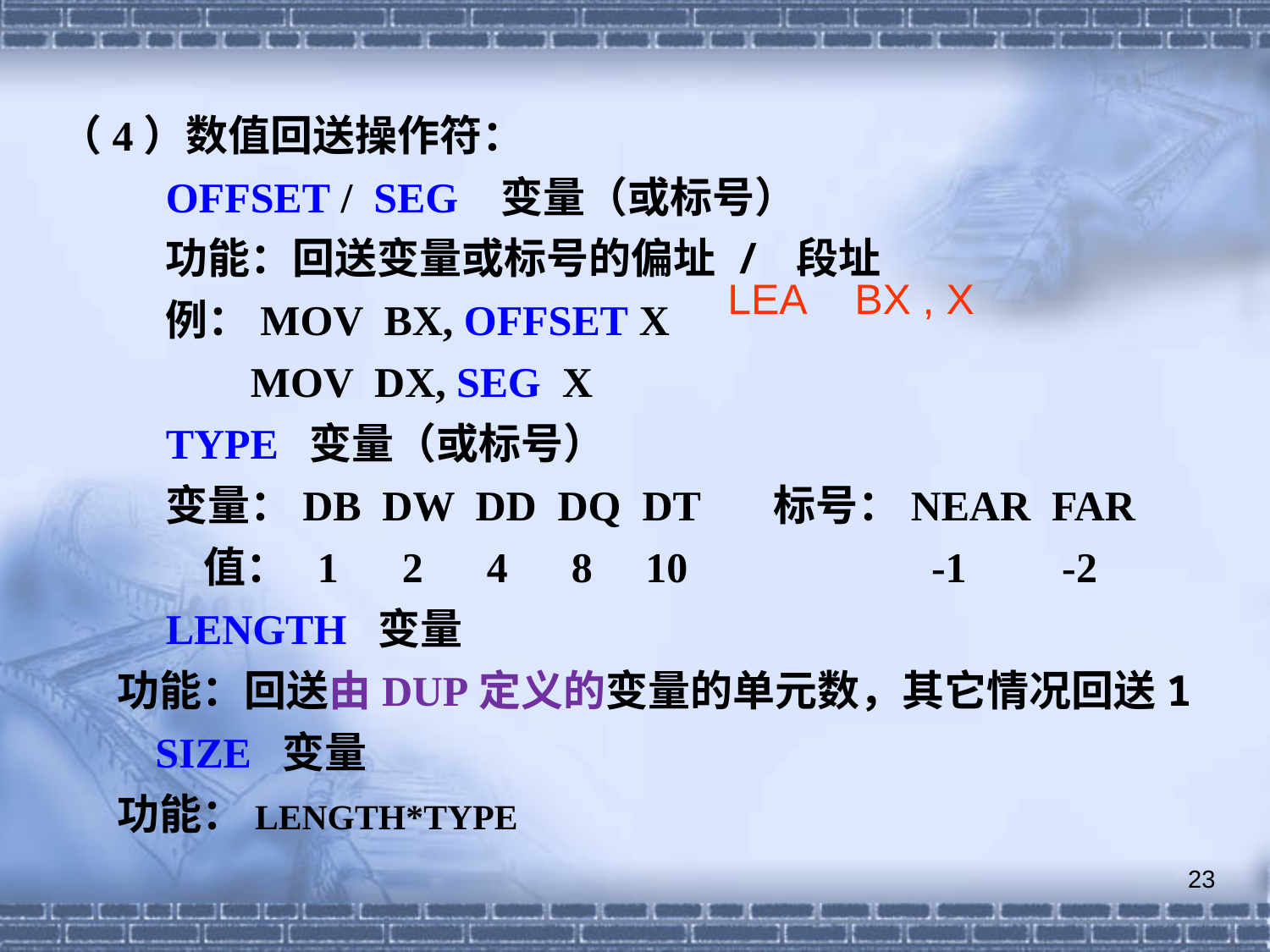

（4）数值回送操作符：
          OFFSET /  SEG   变量（或标号）
          功能：回送变量或标号的偏址 / 段址
          例：MOV  BX, OFFSET X
                  MOV  DX, SEG  X
          TYPE  变量（或标号）
          变量：DB  DW  DD  DQ  DT      标号：NEAR  FAR
              值：  1      2      4      8     10                       -1         -2
          LENGTH  变量
     功能：回送由DUP定义的变量的单元数，其它情况回送1
         SIZE  变量
     功能：LENGTH*TYPE
LEA	BX , X
23